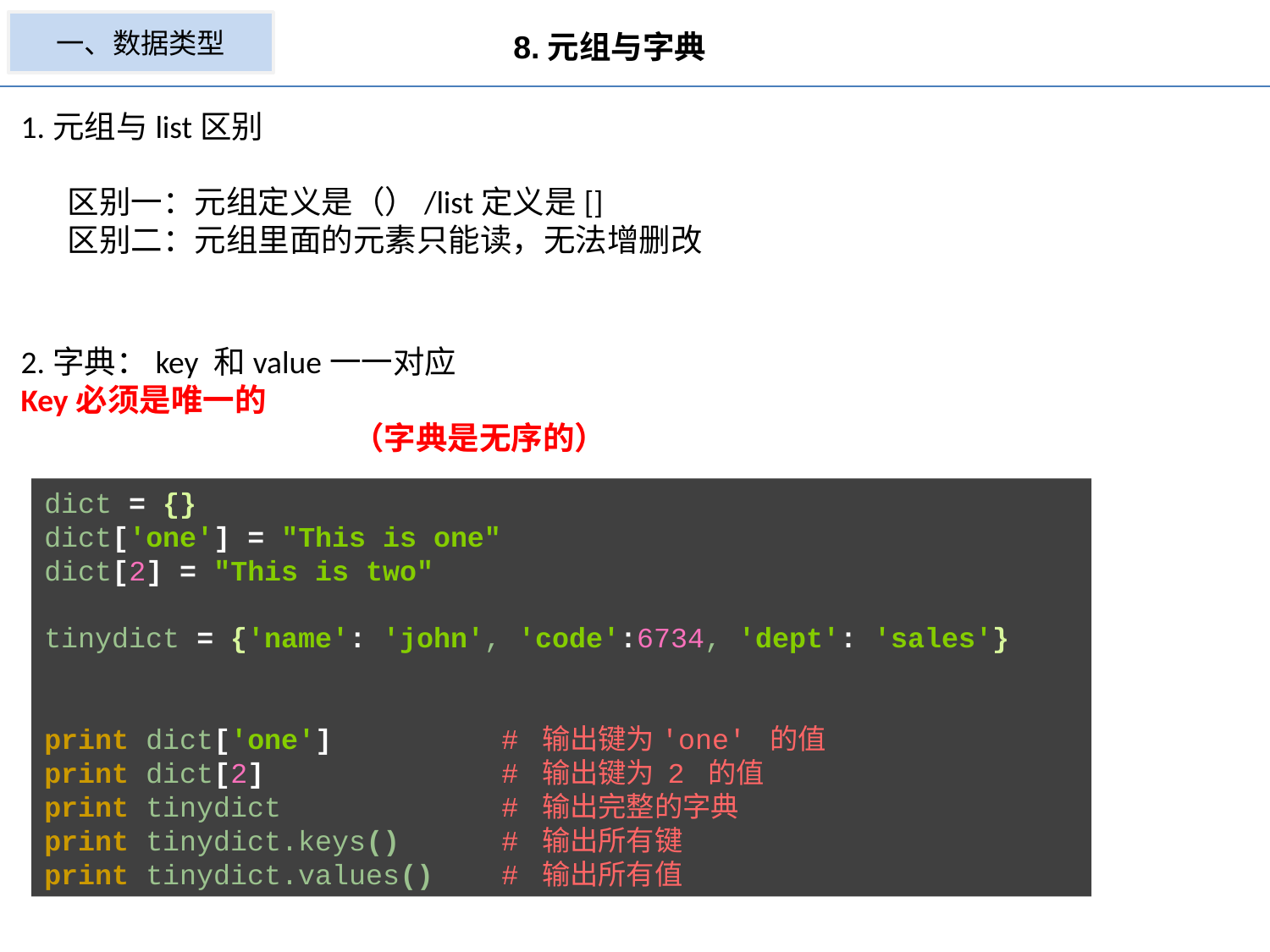

一、数据类型
8.元组与字典
1.元组与list区别
区别一：元组定义是（）/list定义是[]
区别二：元组里面的元素只能读，无法增删改
2.字典：key 和value一一对应
Key必须是唯一的
                                             （字典是无序的）

dict = {}
dict['one'] = "This is one"
dict[2] = "This is two"
tinydict = {'name': 'john', 'code':6734, 'dept': 'sales'}
print dict['one']          # 输出键为'one' 的值
print dict[2]              # 输出键为 2 的值
print tinydict             # 输出完整的字典
print tinydict.keys()      # 输出所有键
print tinydict.values()    # 输出所有值